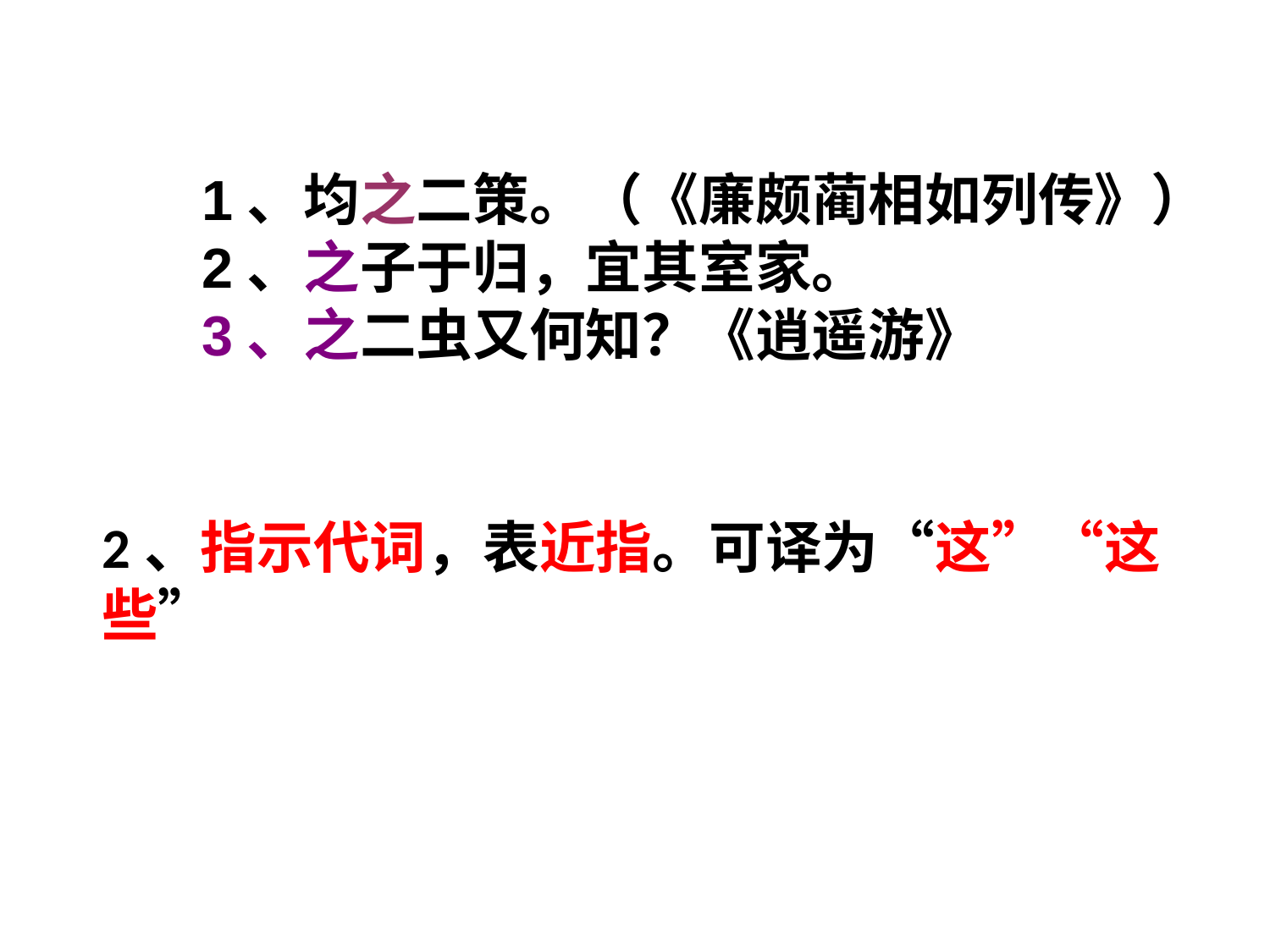

1、均之二策。（《廉颇蔺相如列传》）
2、之子于归，宜其室家。
3、之二虫又何知？《逍遥游》
2、指示代词，表近指。可译为“这”“这些”